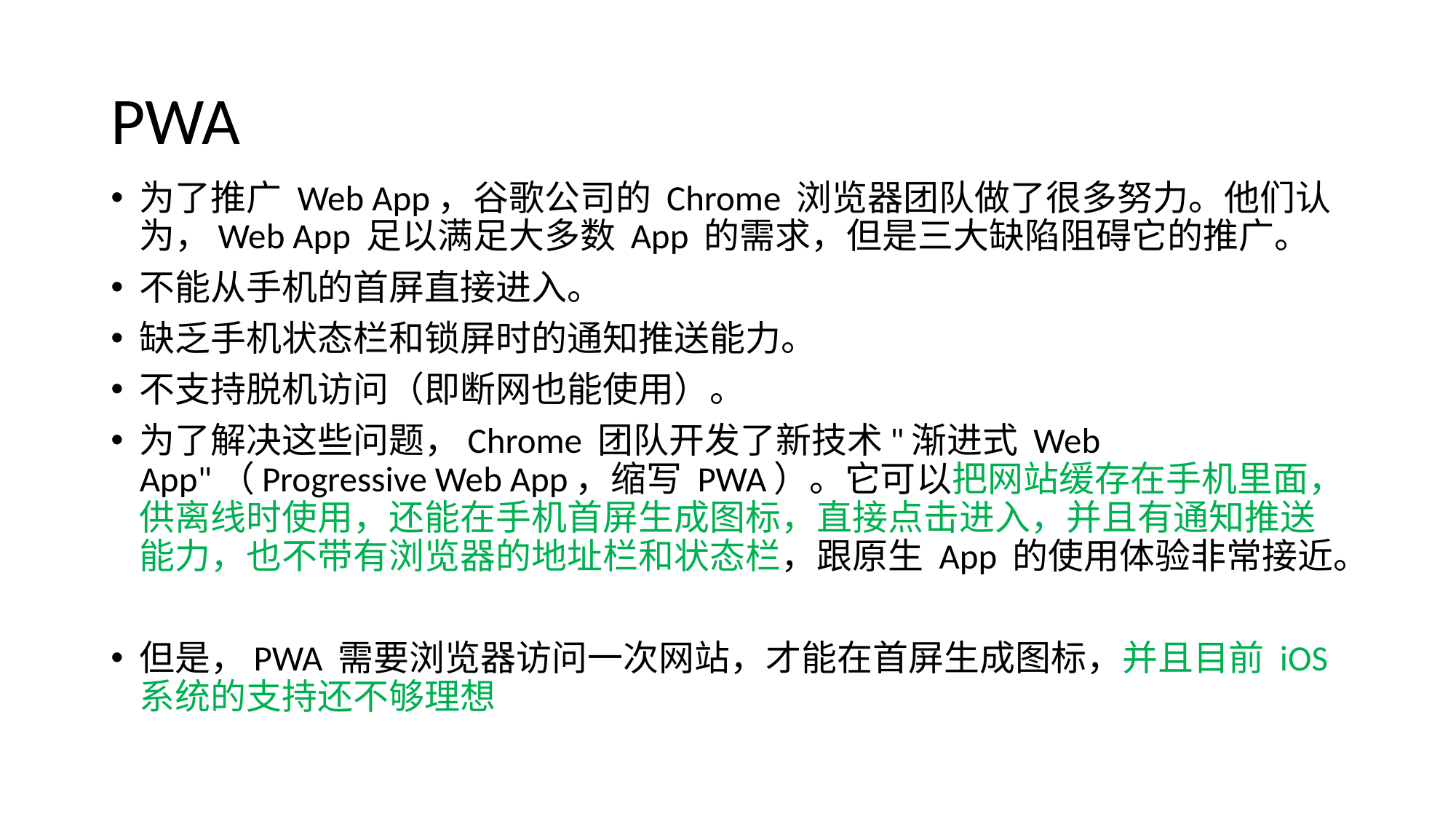

# PWA
为了推广 Web App，谷歌公司的 Chrome 浏览器团队做了很多努力。他们认为，Web App 足以满足大多数 App 的需求，但是三大缺陷阻碍它的推广。
不能从手机的首屏直接进入。
缺乏手机状态栏和锁屏时的通知推送能力。
不支持脱机访问（即断网也能使用）。
为了解决这些问题，Chrome 团队开发了新技术"渐进式 Web App"（Progressive Web App，缩写 PWA）。它可以把网站缓存在手机里面，供离线时使用，还能在手机首屏生成图标，直接点击进入，并且有通知推送能力，也不带有浏览器的地址栏和状态栏，跟原生 App 的使用体验非常接近。

但是，PWA 需要浏览器访问一次网站，才能在首屏生成图标，并且目前 iOS 系统的支持还不够理想